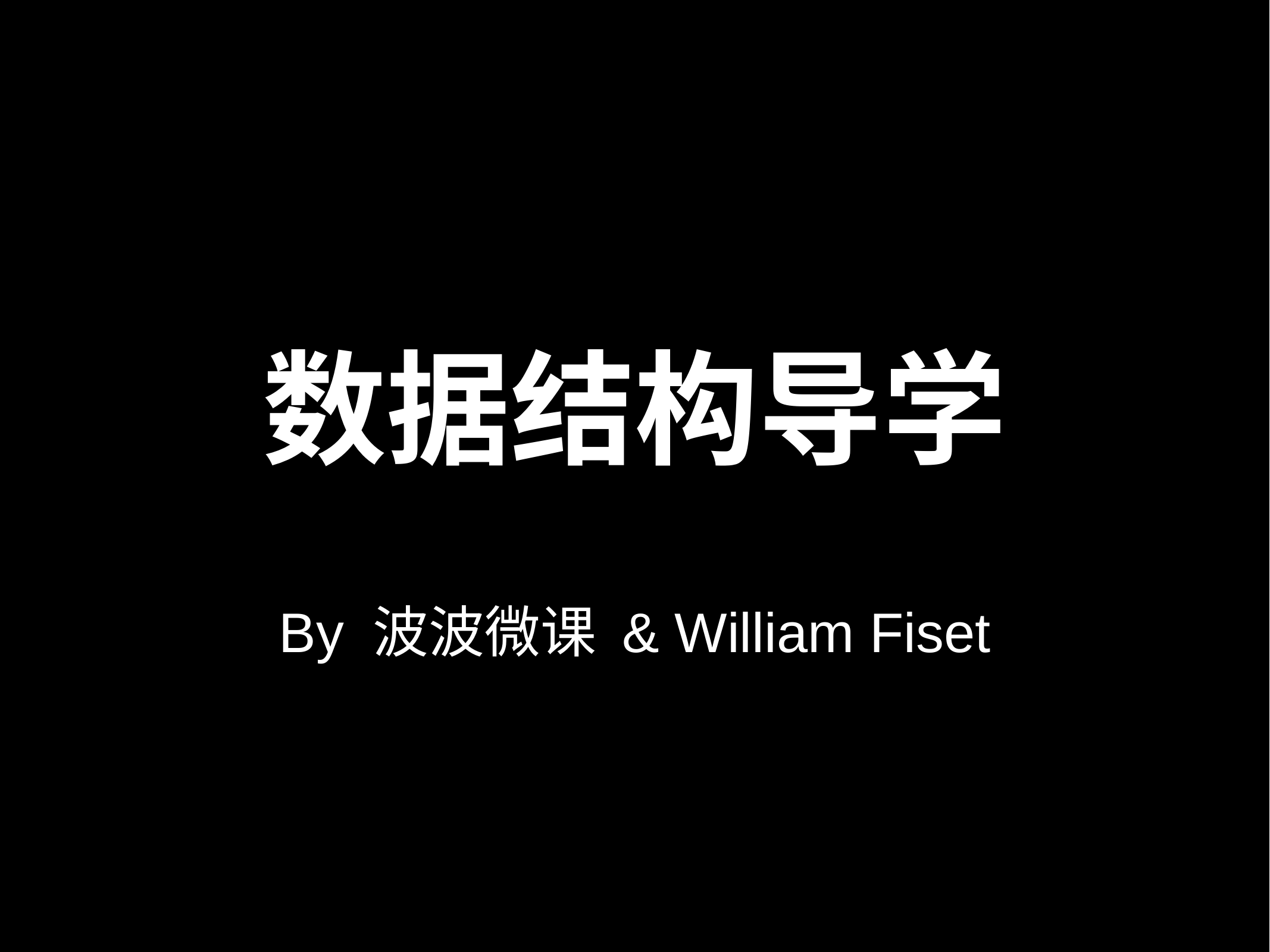

# 数据结构导学
By 波波微课 & William Fiset